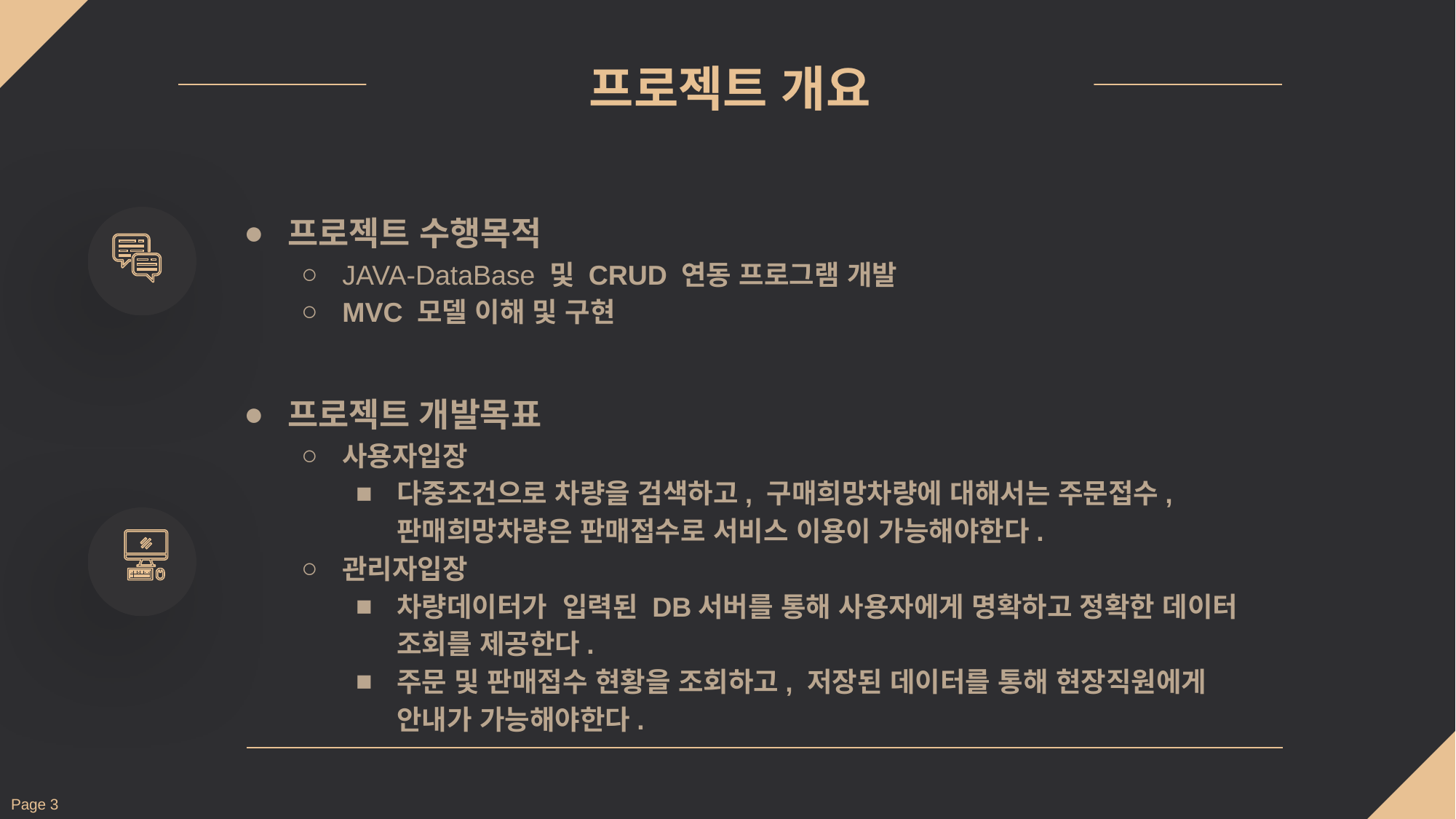

프로젝트 개요
프로젝트 수행목적
JAVA-DataBase 및 CRUD 연동 프로그램 개발
MVC 모델 이해 및 구현

프로젝트 개발목표
사용자입장
다중조건으로 차량을 검색하고, 구매희망차량에 대해서는 주문접수, 판매희망차량은 판매접수로 서비스 이용이 가능해야한다.
관리자입장
차량데이터가  입력된 DB서버를 통해 사용자에게 명확하고 정확한 데이터 조회를 제공한다.
주문 및 판매접수 현황을 조회하고, 저장된 데이터를 통해 현장직원에게 안내가 가능해야한다.

Page 3